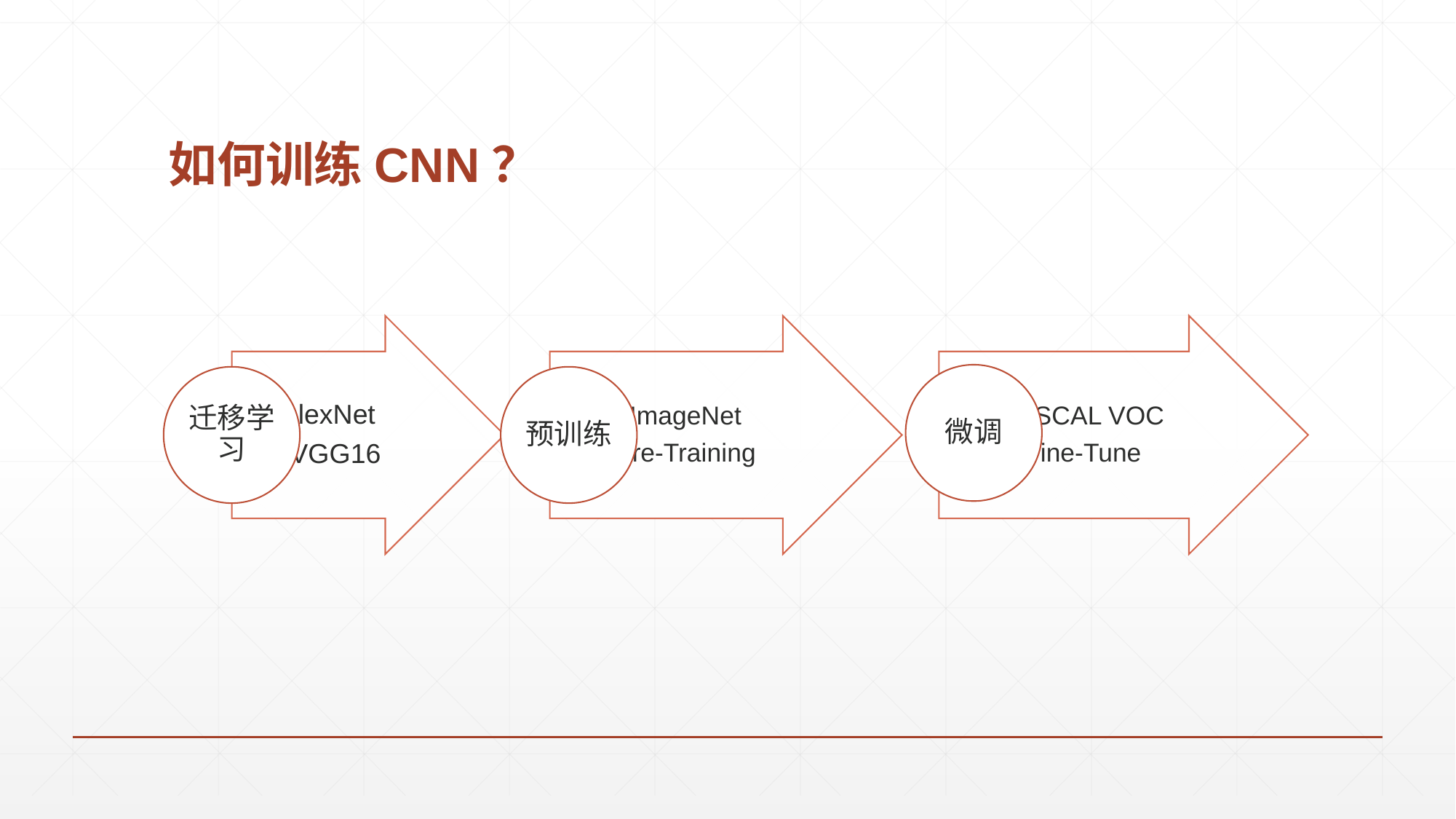

# 如何训练CNN？
AlexNet
/ VGG16
迁移学习
ImageNet
Pre-Training
预训练
PASCAL VOC
Fine-Tune
微调